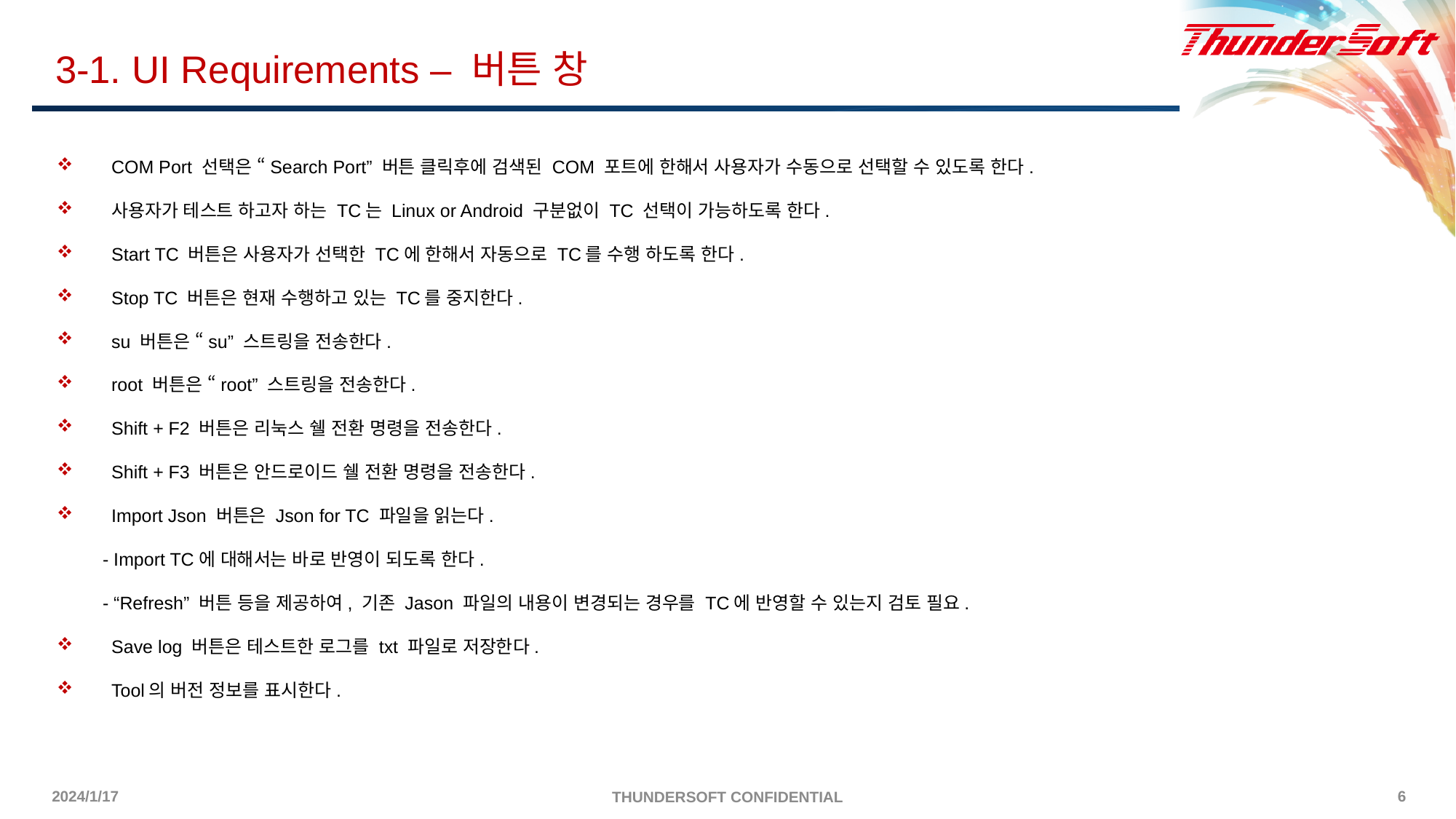

3-1. UI Requirements – 버튼 창
COM Port 선택은 “Search Port” 버튼 클릭후에 검색된 COM 포트에 한해서 사용자가 수동으로 선택할 수 있도록 한다.
사용자가 테스트 하고자 하는 TC는 Linux or Android 구분없이 TC 선택이 가능하도록 한다.
Start TC 버튼은 사용자가 선택한 TC에 한해서 자동으로 TC를 수행 하도록 한다.
Stop TC 버튼은 현재 수행하고 있는 TC를 중지한다.
su 버튼은 “su” 스트링을 전송한다.
root 버튼은 “root” 스트링을 전송한다.
Shift + F2 버튼은 리눅스 쉘 전환 명령을 전송한다.
Shift + F3 버튼은 안드로이드 쉘 전환 명령을 전송한다.
Import Json 버튼은 Json for TC 파일을 읽는다.
         - Import TC에 대해서는 바로 반영이 되도록 한다.
         - “Refresh” 버튼 등을 제공하여, 기존 Jason 파일의 내용이 변경되는 경우를 TC에 반영할 수 있는지 검토 필요.
Save log 버튼은 테스트한 로그를 txt 파일로 저장한다.
Tool의 버전 정보를 표시한다.

2024/1/17
6
THUNDERSOFT CONFIDENTIAL